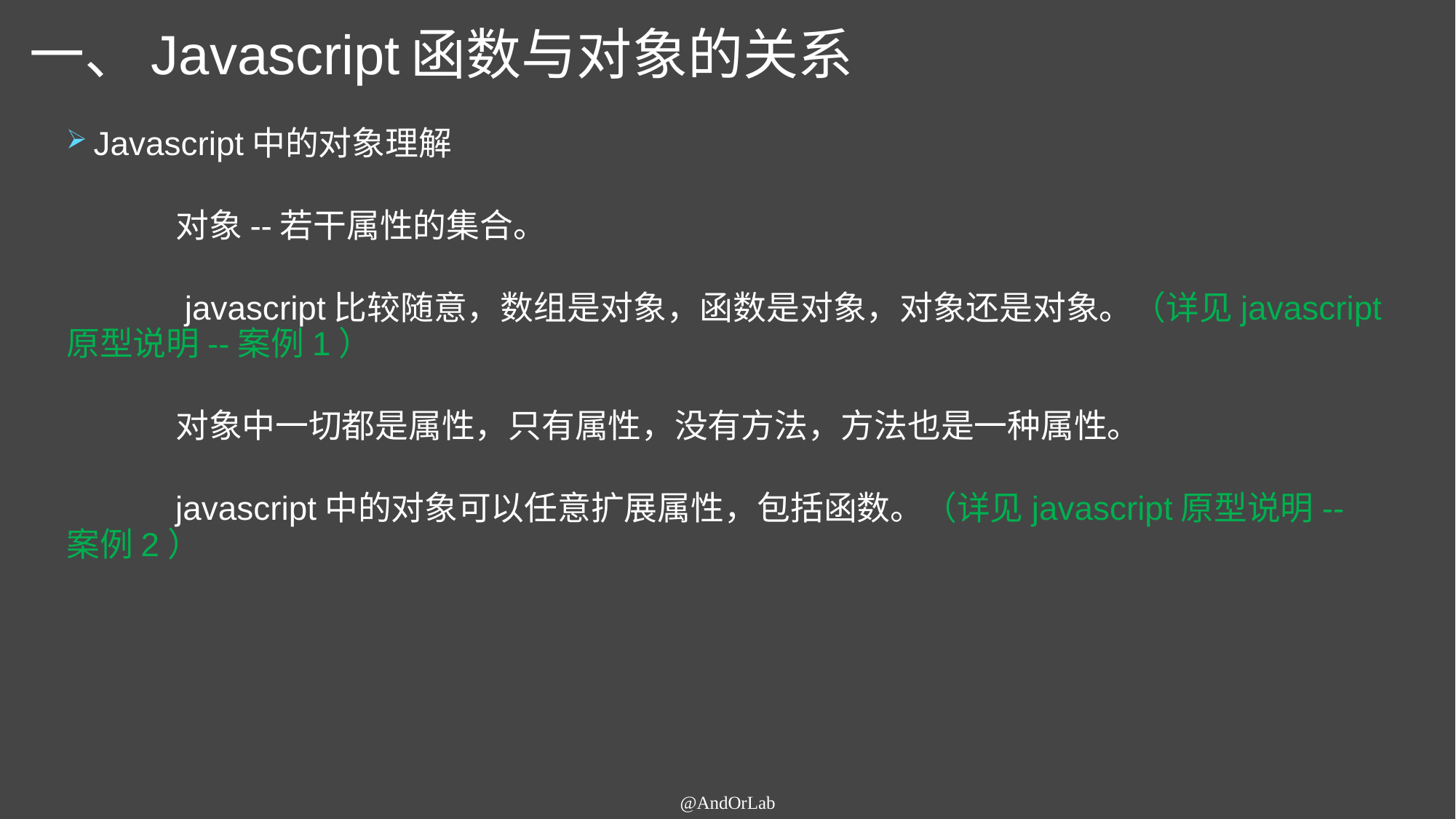

# 一、Javascript函数与对象的关系
Javascript中的对象理解

	对象--若干属性的集合。

	 javascript比较随意，数组是对象，函数是对象，对象还是对象。（详见javascript原型说明--案例1）

	对象中一切都是属性，只有属性，没有方法，方法也是一种属性。

	javascript中的对象可以任意扩展属性，包括函数。（详见javascript原型说明--案例2）

@AndOrLab